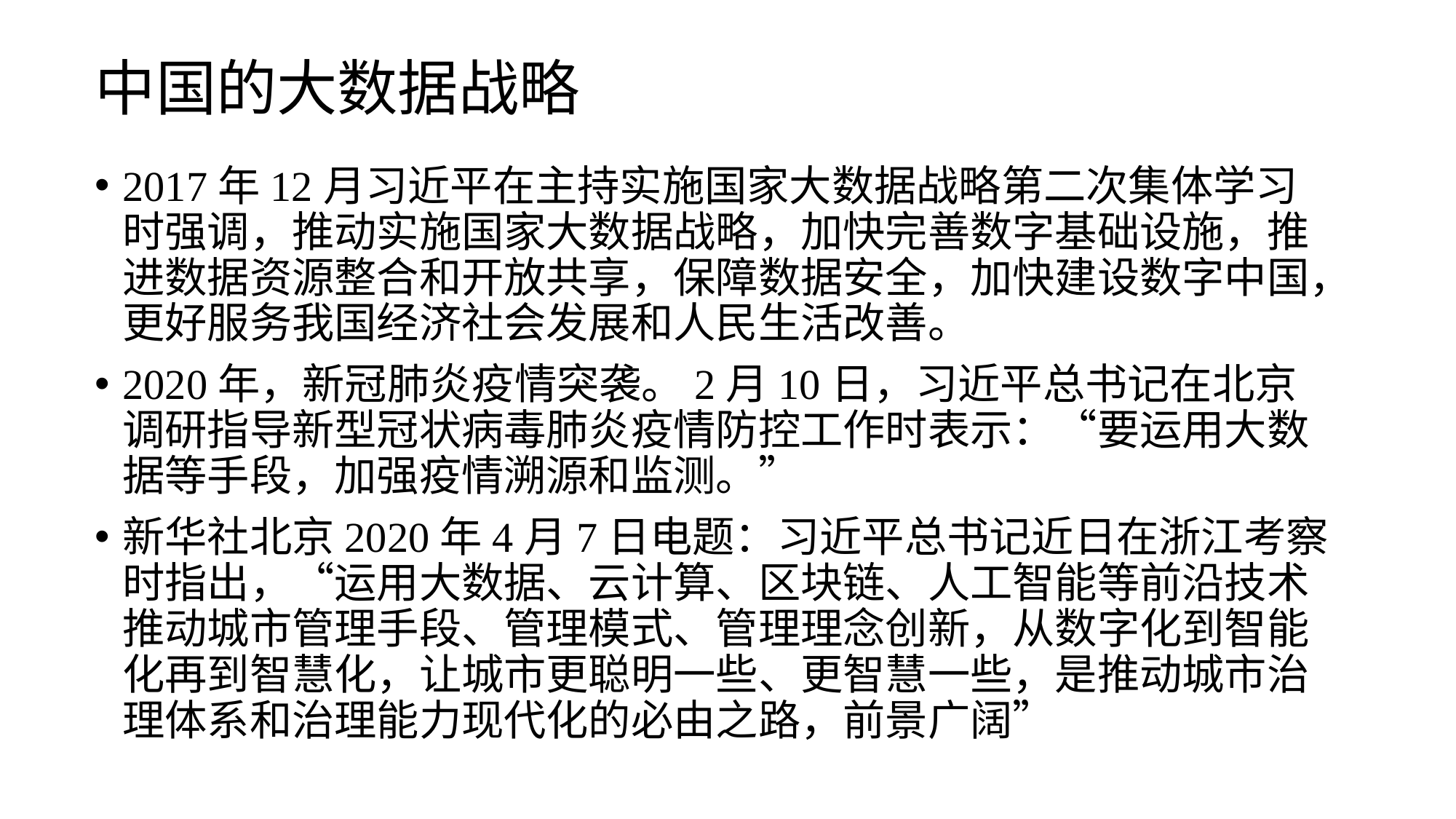

# 中国的大数据战略
2017年12月习近平在主持实施国家大数据战略第二次集体学习时强调，推动实施国家大数据战略，加快完善数字基础设施，推进数据资源整合和开放共享，保障数据安全，加快建设数字中国，更好服务我国经济社会发展和人民生活改善。
2020年，新冠肺炎疫情突袭。2月10日，习近平总书记在北京调研指导新型冠状病毒肺炎疫情防控工作时表示：“要运用大数据等手段，加强疫情溯源和监测。”
新华社北京2020年4月7日电题：习近平总书记近日在浙江考察时指出，“运用大数据、云计算、区块链、人工智能等前沿技术推动城市管理手段、管理模式、管理理念创新，从数字化到智能化再到智慧化，让城市更聪明一些、更智慧一些，是推动城市治理体系和治理能力现代化的必由之路，前景广阔”